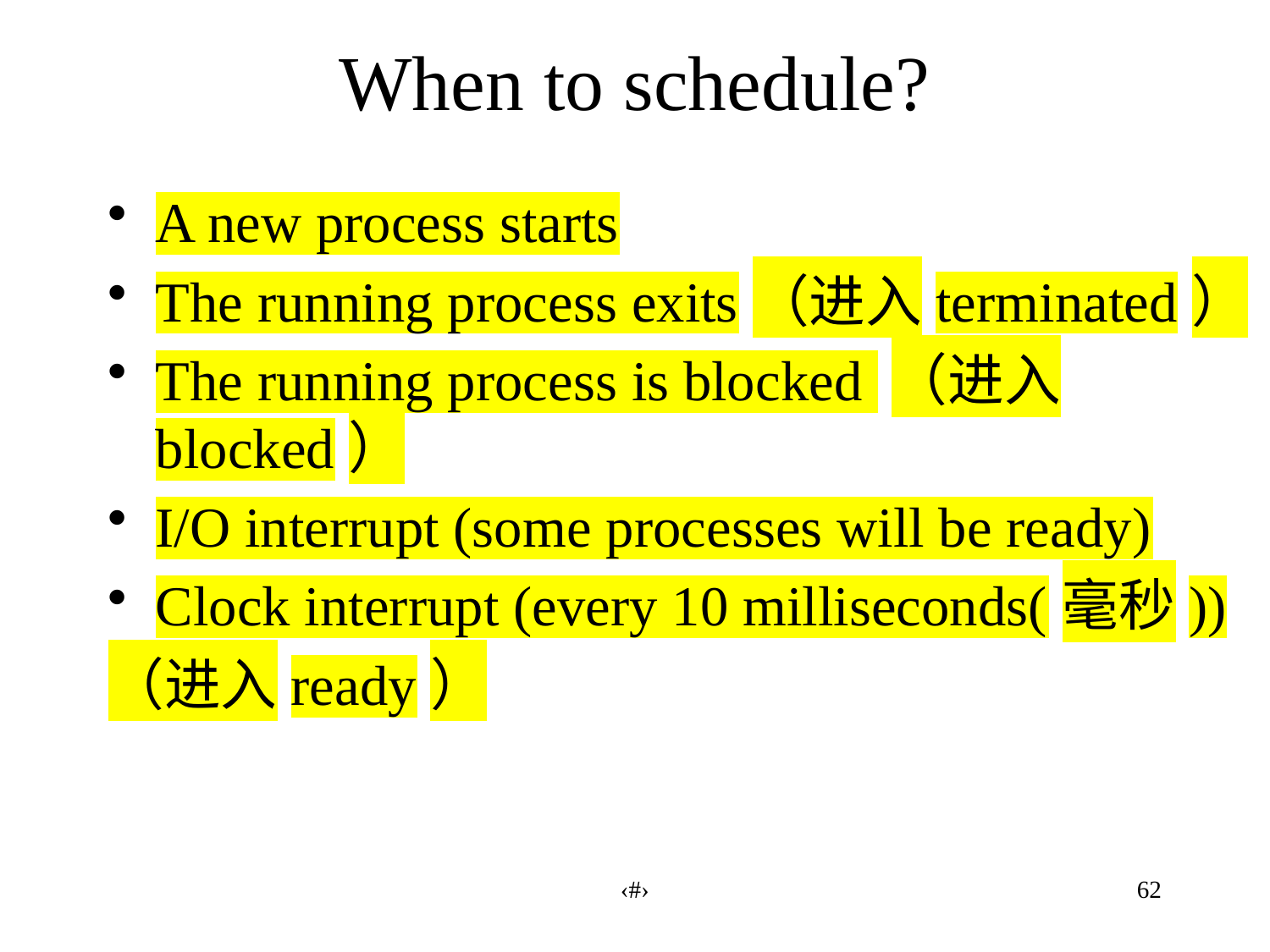

# When to schedule?
A new process starts
The running process exits（进入terminated）
The running process is blocked （进入blocked）
I/O interrupt (some processes will be ready)
Clock interrupt (every 10 milliseconds(毫秒))
（进入ready）

‹#›
62